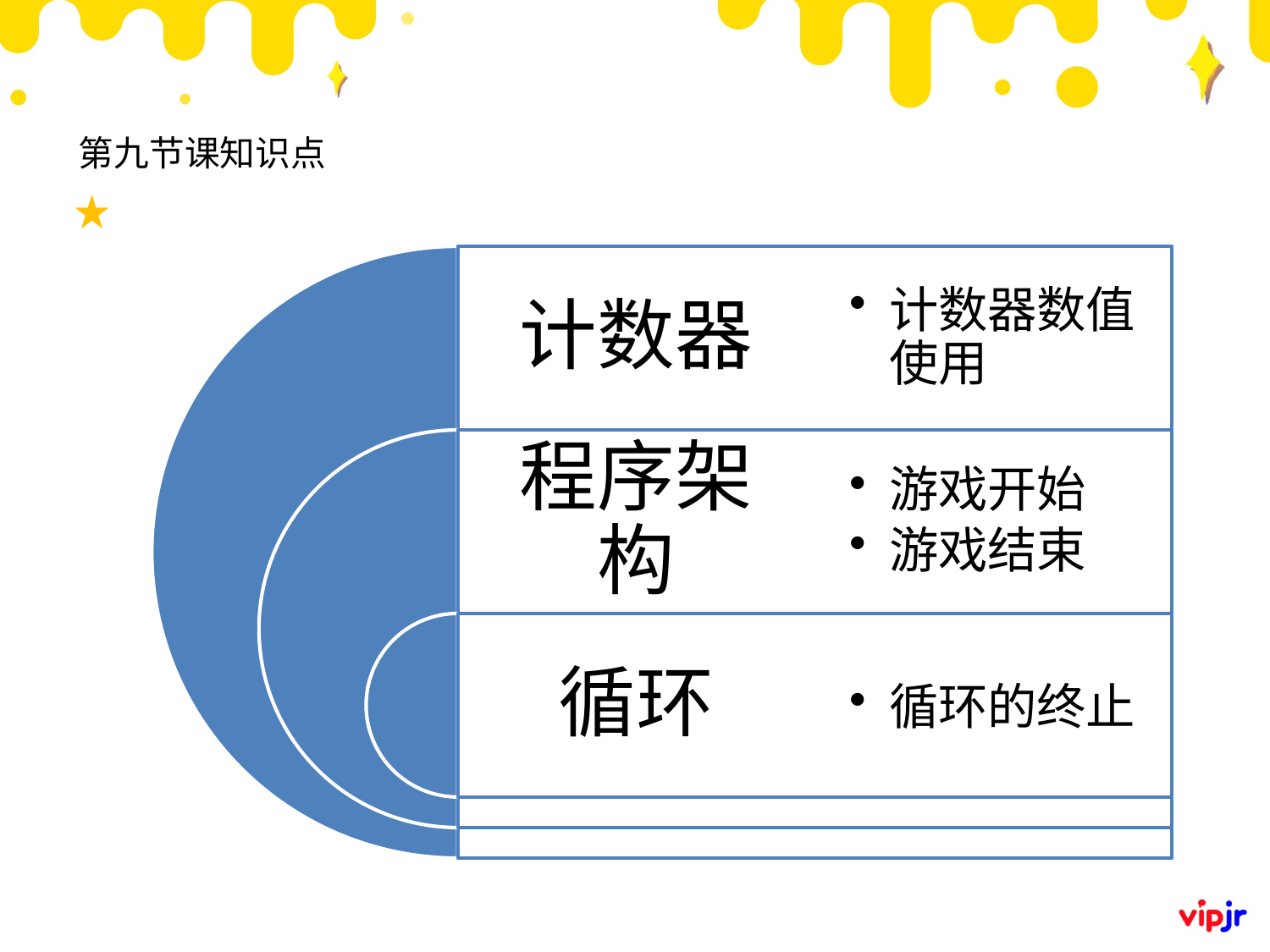

第九节课知识点
计数器
程序架构
循环
计数器数值使用
游戏开始
游戏结束

循环的终止